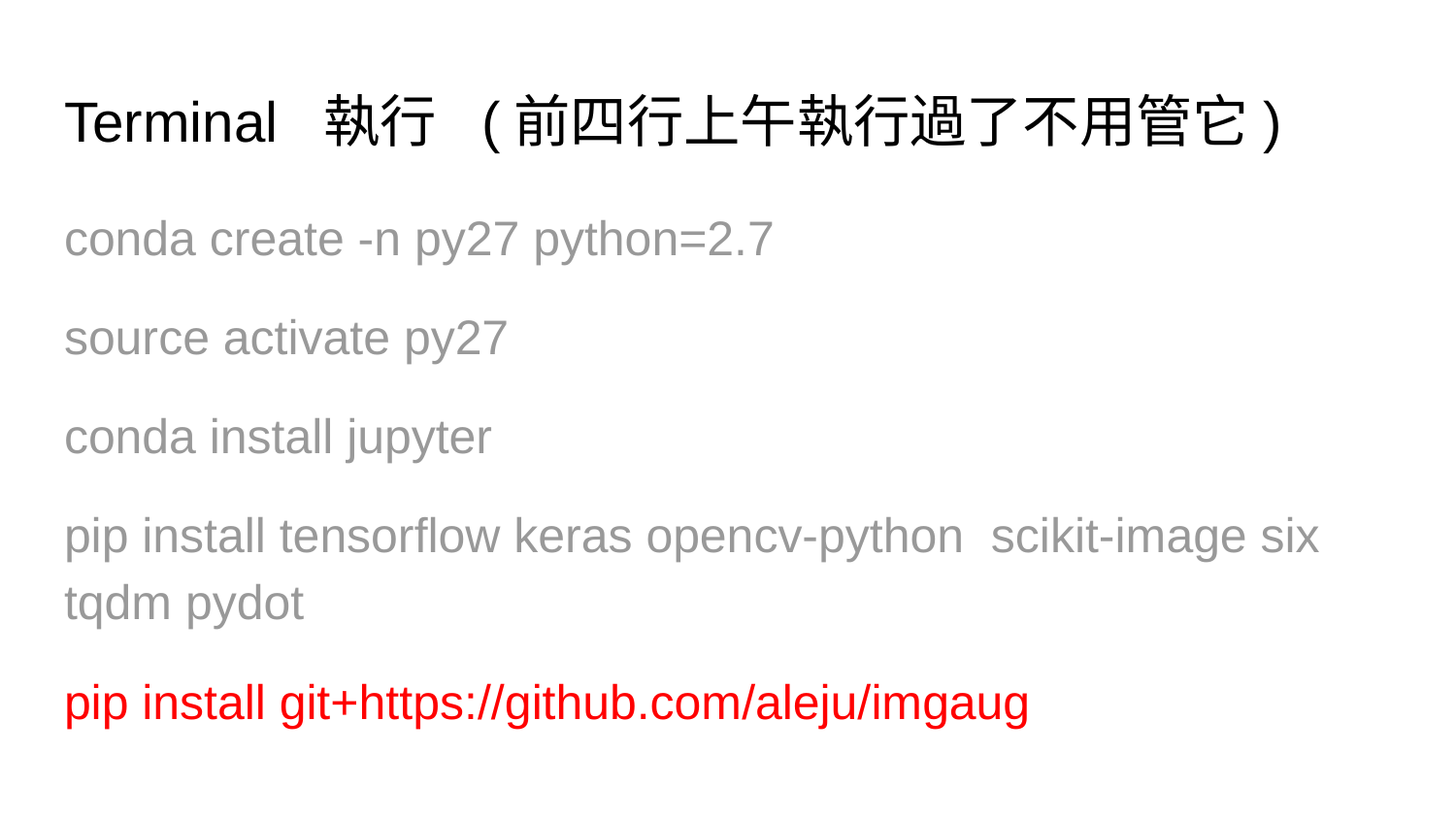

# Terminal  執行  (前四行上午執行過了不用管它)
conda create -n py27 python=2.7
source activate py27
conda install jupyter
pip install tensorflow keras opencv-python  scikit-image six tqdm pydot
pip install git+https://github.com/aleju/imgaug